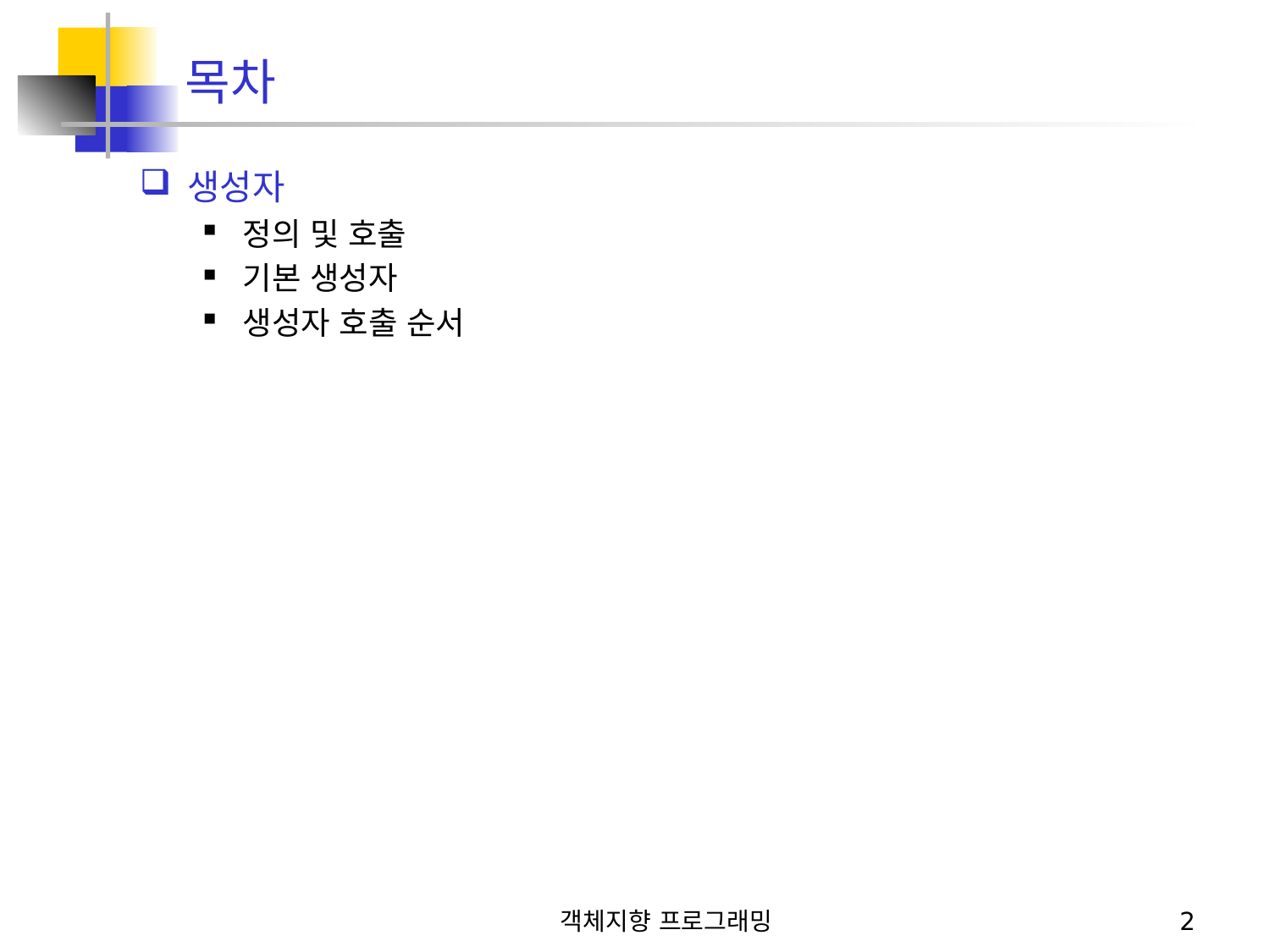

# 목차
생성자
정의 및 호출
기본 생성자
생성자 호출 순서

객체지향 프로그래밍
2